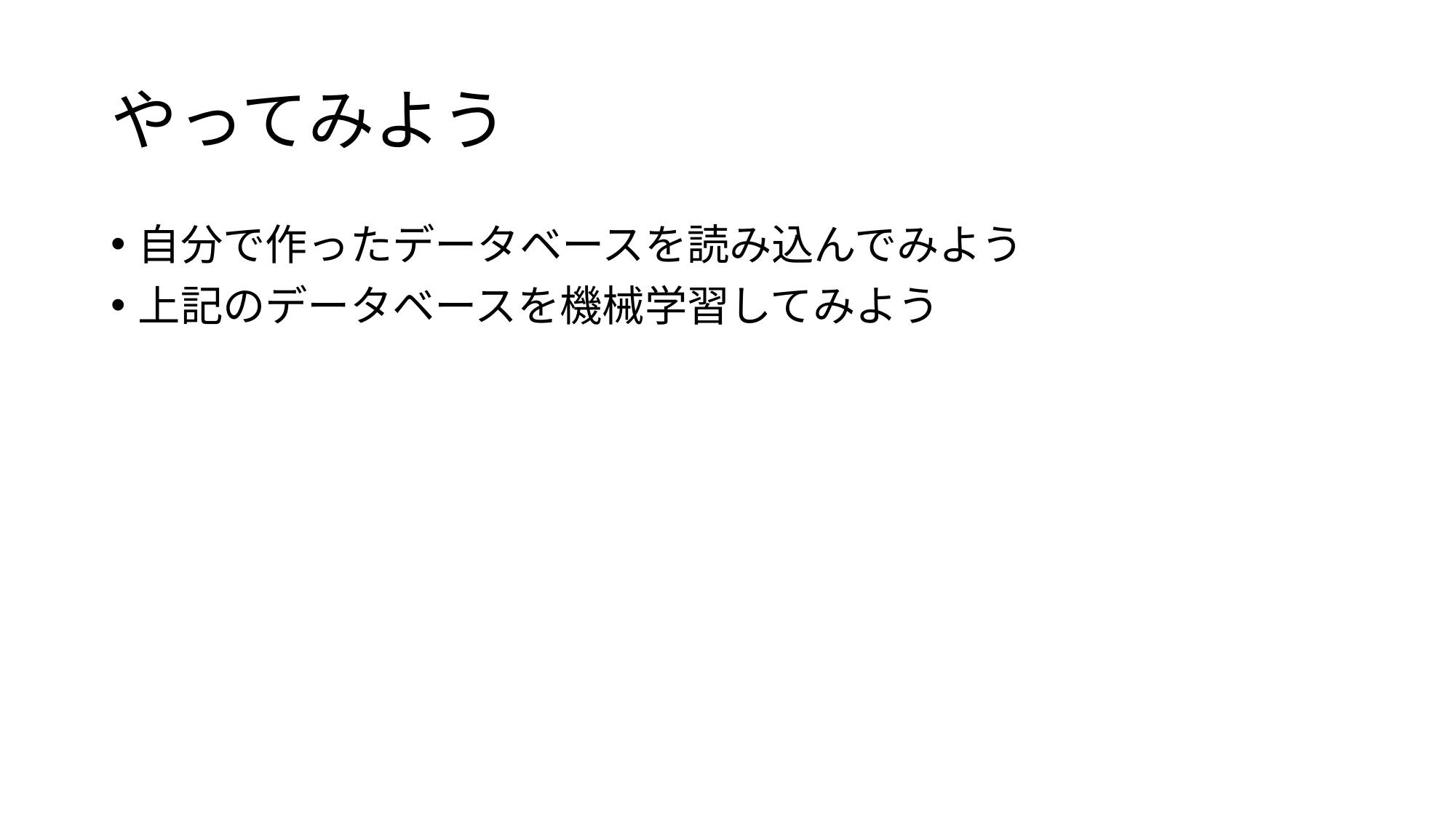

# やってみよう
自分で作ったデータベースを読み込んでみよう
上記のデータベースを機械学習してみよう